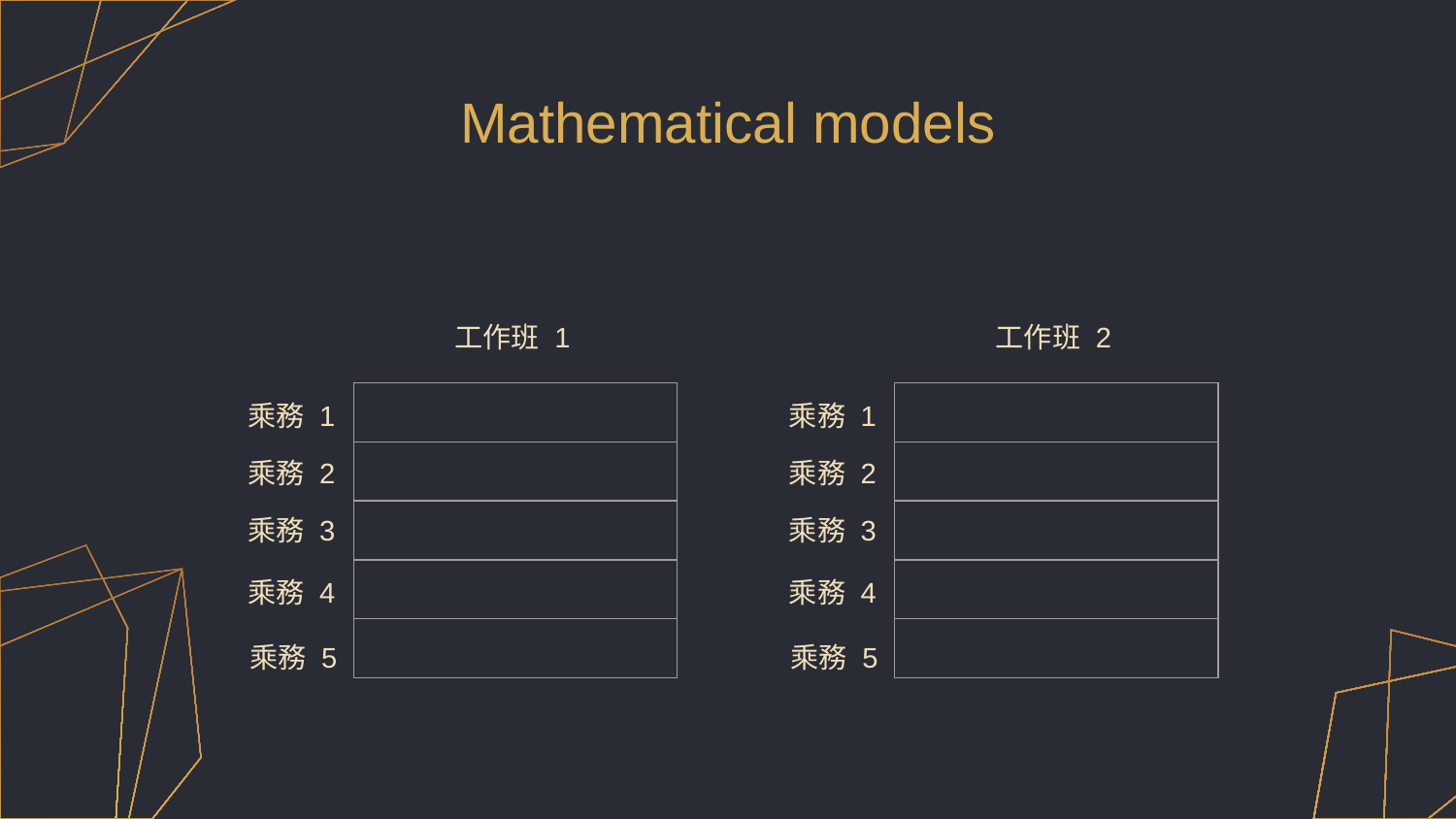

# Mathematical models
工作班 1
工作班 2
|  |
| --- |
|  |
|  |
|  |
|  |
|  |
| --- |
|  |
|  |
|  |
|  |
乘務 1
乘務 1
乘務 2
乘務 2
乘務 3
乘務 3
乘務 4
乘務 4
乘務 5
乘務 5